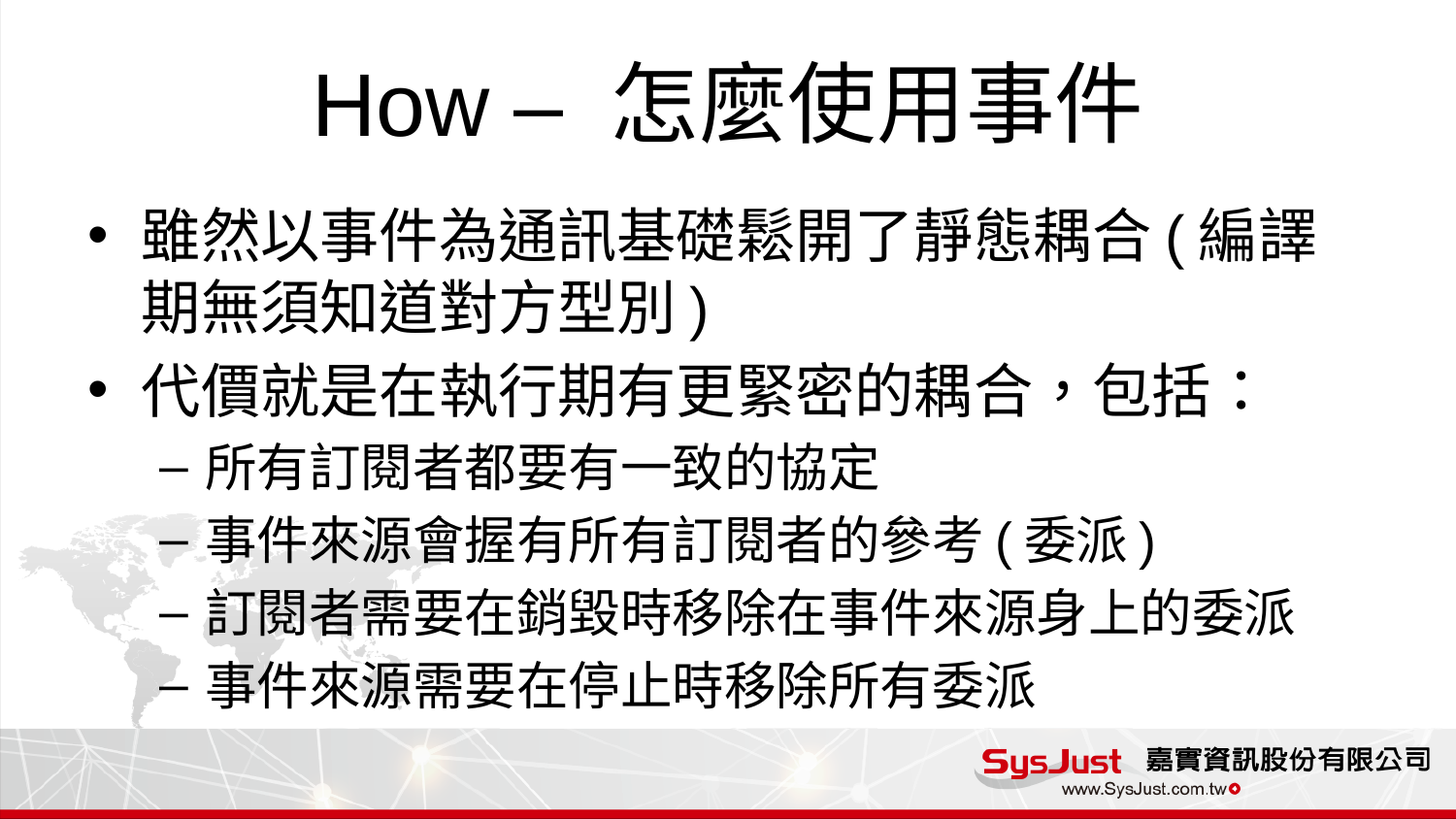

# How – 怎麼使用事件
雖然以事件為通訊基礎鬆開了靜態耦合(編譯期無須知道對方型別)
代價就是在執行期有更緊密的耦合，包括：
所有訂閱者都要有一致的協定
事件來源會握有所有訂閱者的參考(委派)
訂閱者需要在銷毀時移除在事件來源身上的委派
事件來源需要在停止時移除所有委派